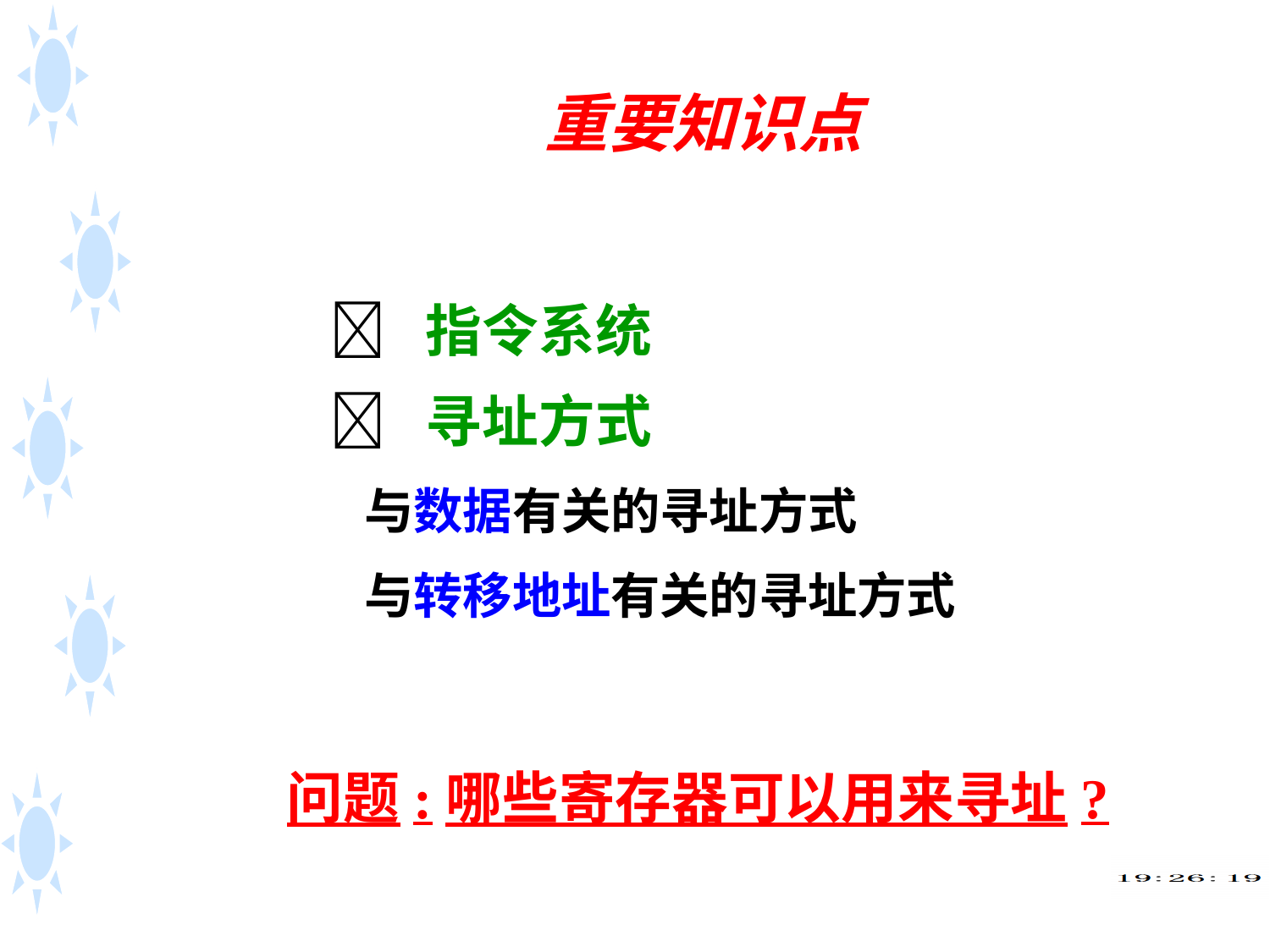

重要知识点
•  指令系统
•  寻址方式
  与数据有关的寻址方式
  与转移地址有关的寻址方式
问题:哪些寄存器可以用来寻址?